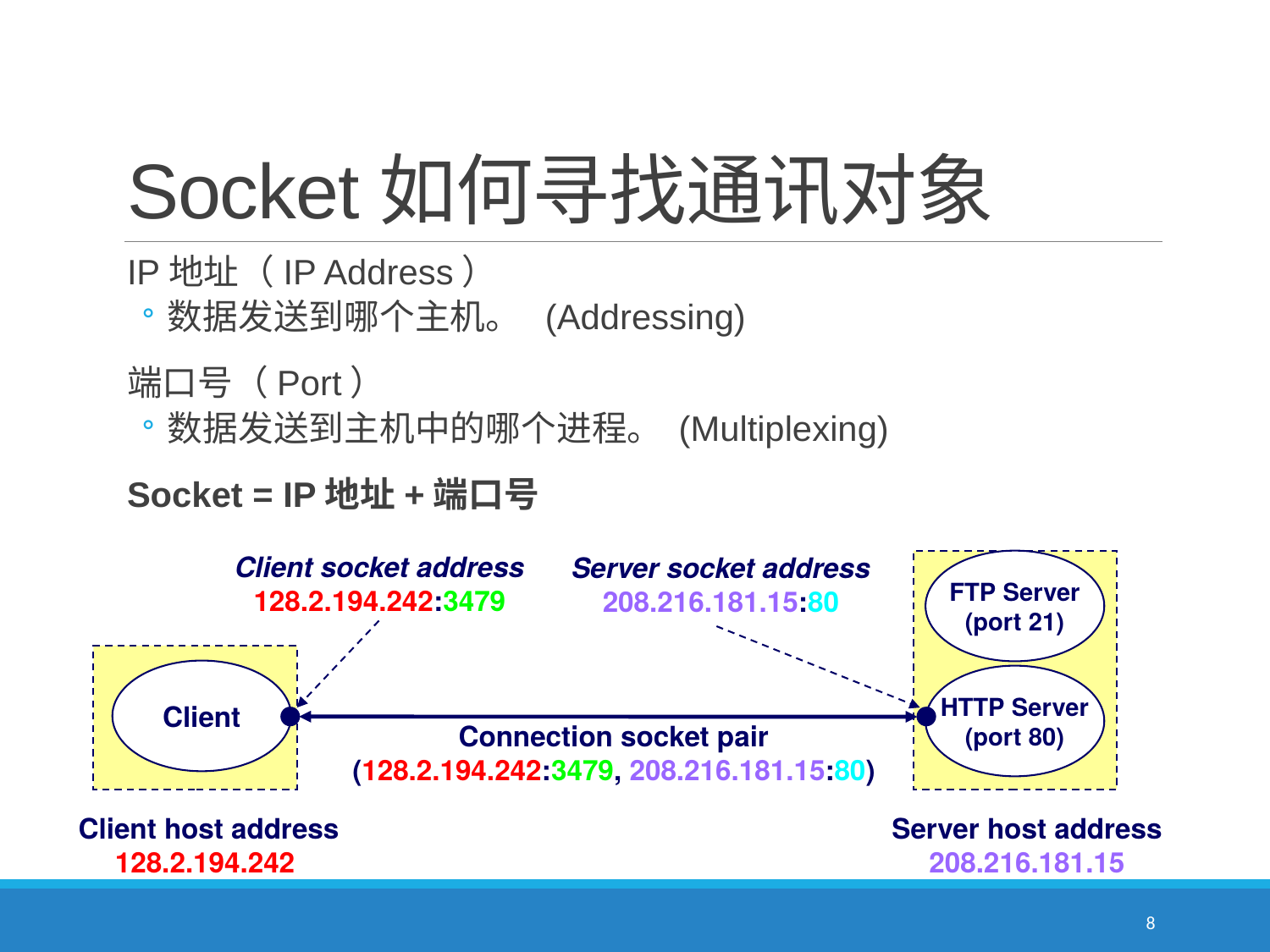

# Socket如何寻找通讯对象

IP地址（IP Address）
数据发送到哪个主机。  (Addressing)
端口号（Port）
数据发送到主机中的哪个进程。 (Multiplexing)
Socket = IP地址+端口号
Client socket address
128.2.194.242:3479
Server socket address
208.216.181.15:80

FTP Server
(port 21)

Client
HTTP Server
(port 80)

Connection socket pair
(128.2.194.242:3479, 208.216.181.15:80)

Client host address
128.2.194.242
Server host address
208.216.181.15
8